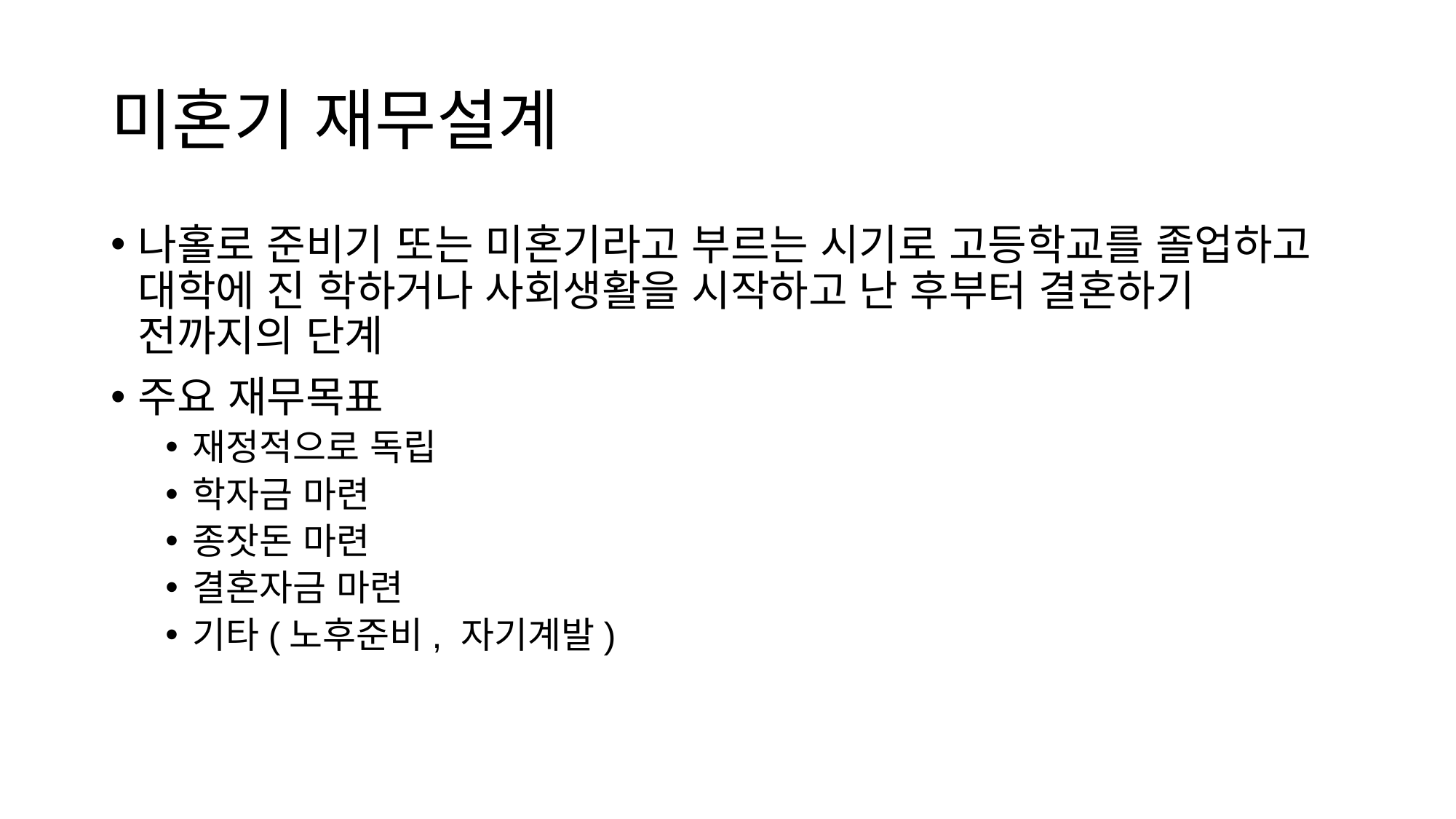

# 미혼기 재무설계
나홀로 준비기 또는 미혼기라고 부르는 시기로 고등학교를 졸업하고 대학에 진 학하거나 사회생활을 시작하고 난 후부터 결혼하기 전까지의 단계
주요 재무목표
재정적으로 독립
학자금 마련
종잣돈 마련
결혼자금 마련
기타(노후준비, 자기계발)